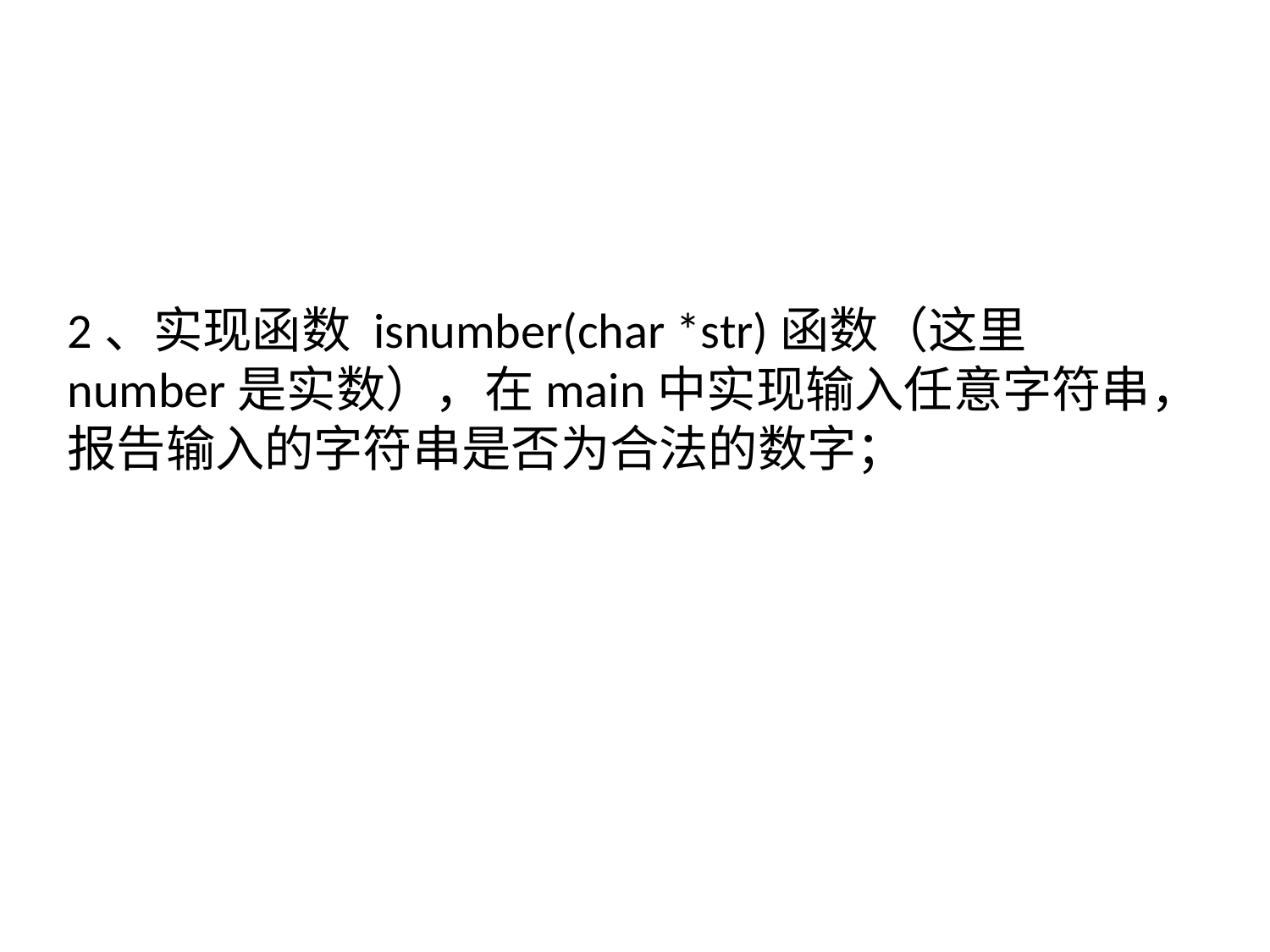

练习

2、实现函数 isnumber(char *str)函数（这里number是实数），在main中实现输入任意字符串，报告输入的字符串是否为合法的数字；